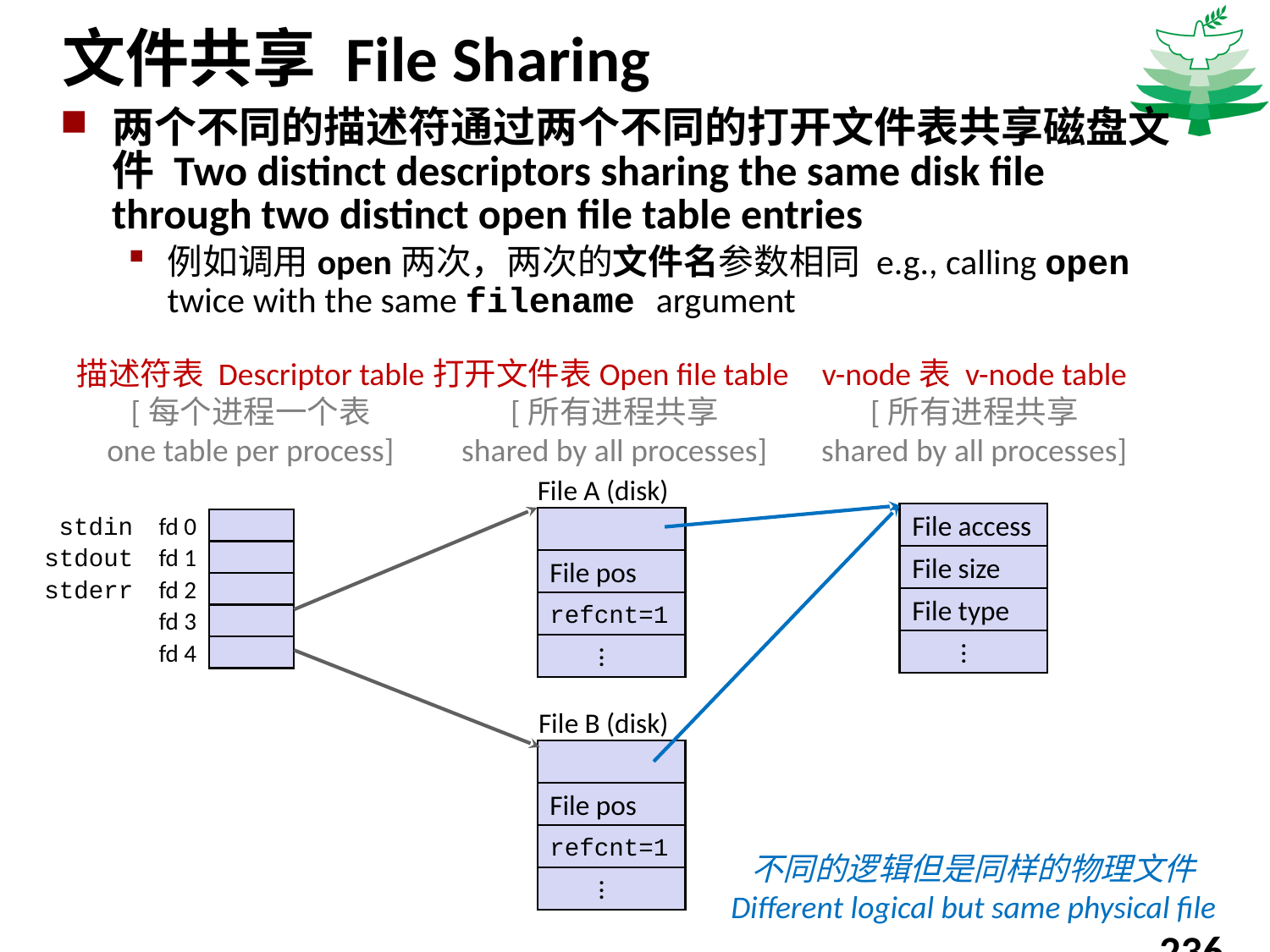

# 文件共享 File Sharing
两个不同的描述符通过两个不同的打开文件表共享磁盘文件 Two distinct descriptors sharing the same disk file through two distinct open file table entries
例如调用open两次，两次的文件名参数相同 e.g., calling open twice with the same filename argument
描述符表 Descriptor table
[每个进程一个表
one table per process]
打开文件表Open file table
[所有进程共享
shared by all processes]
v-node表 v-node table
[所有进程共享
shared by all processes]
File A (disk)
stdin
File access

fd 0

stdout
fd 1

File size
File pos
stderr
fd 2

File type
refcnt=1
fd 3

...
...
fd 4

File B (disk)

File pos
refcnt=1
不同的逻辑但是同样的物理文件
Different logical but same physical file
...